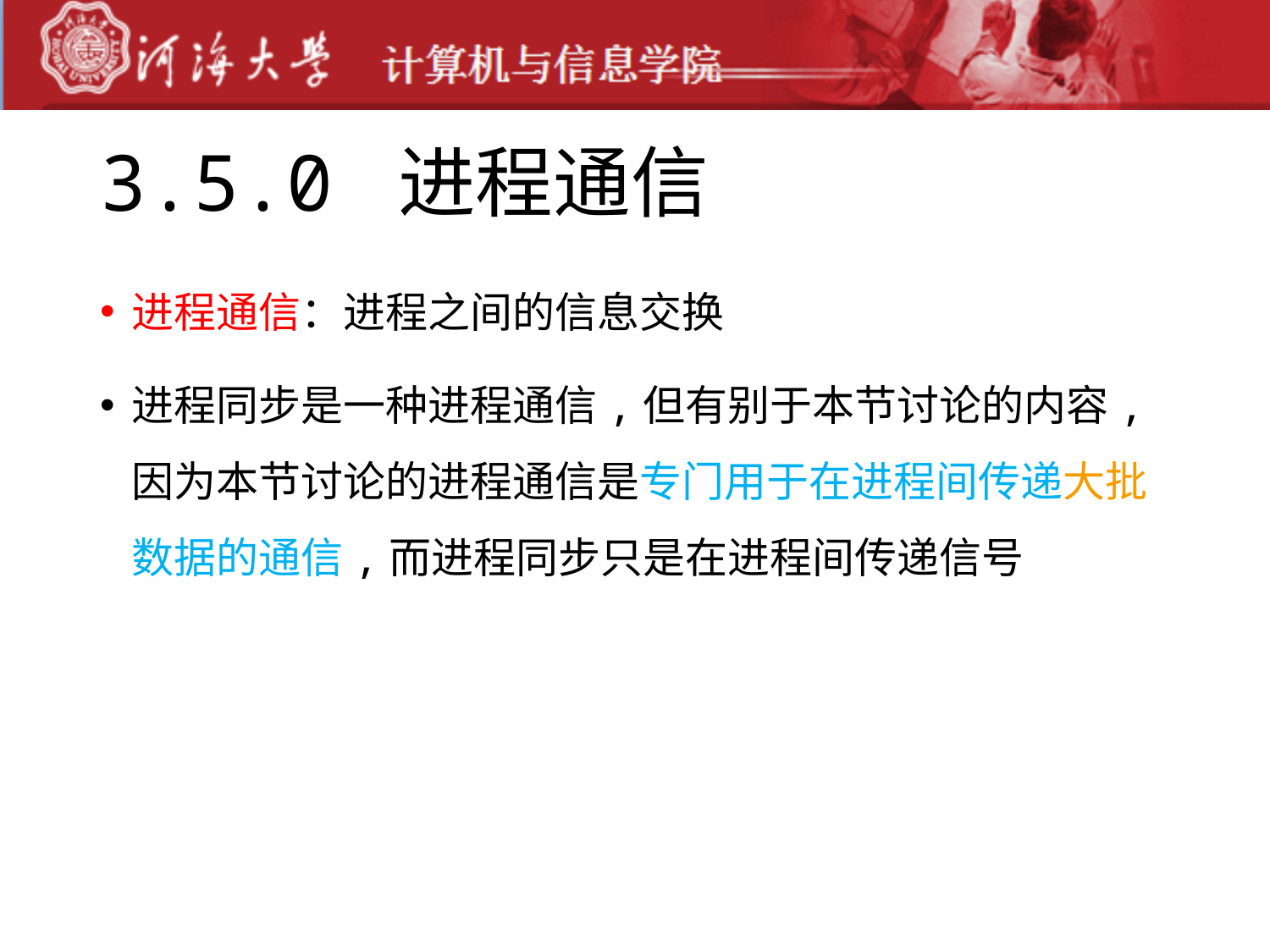

# 3.5.0 进程通信
进程通信：进程之间的信息交换
进程同步是一种进程通信,但有别于本节讨论的内容,因为本节讨论的进程通信是专门用于在进程间传递大批数据的通信,而进程同步只是在进程间传递信号